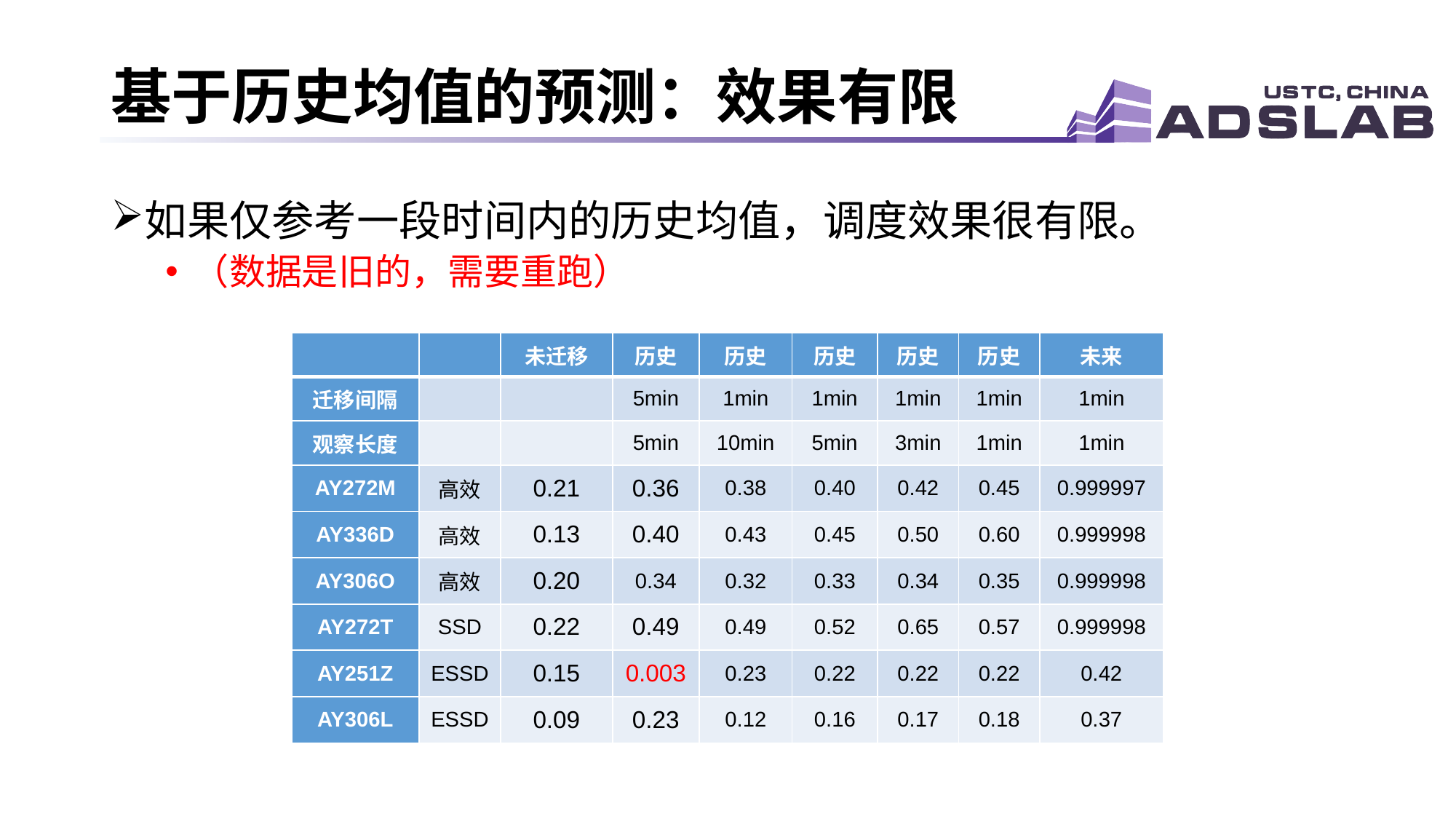

# 基于历史均值的预测：效果有限
如果仅参考一段时间内的历史均值，调度效果很有限。
（数据是旧的，需要重跑）
|  |  | 未迁移 | 历史 | 历史 | 历史 | 历史 | 历史 | 未来 |
| --- | --- | --- | --- | --- | --- | --- | --- | --- |
| 迁移间隔 |  |  | 5min | 1min | 1min | 1min | 1min | 1min |
| 观察长度 |  |  | 5min | 10min | 5min | 3min | 1min | 1min |
| AY272M | 高效 | 0.21 | 0.36 | 0.38 | 0.40 | 0.42 | 0.45 | 0.999997 |
| AY336D | 高效 | 0.13 | 0.40 | 0.43 | 0.45 | 0.50 | 0.60 | 0.999998 |
| AY306O | 高效 | 0.20 | 0.34 | 0.32 | 0.33 | 0.34 | 0.35 | 0.999998 |
| AY272T | SSD | 0.22 | 0.49 | 0.49 | 0.52 | 0.65 | 0.57 | 0.999998 |
| AY251Z | ESSD | 0.15 | 0.003 | 0.23 | 0.22 | 0.22 | 0.22 | 0.42 |
| AY306L | ESSD | 0.09 | 0.23 | 0.12 | 0.16 | 0.17 | 0.18 | 0.37 |
49